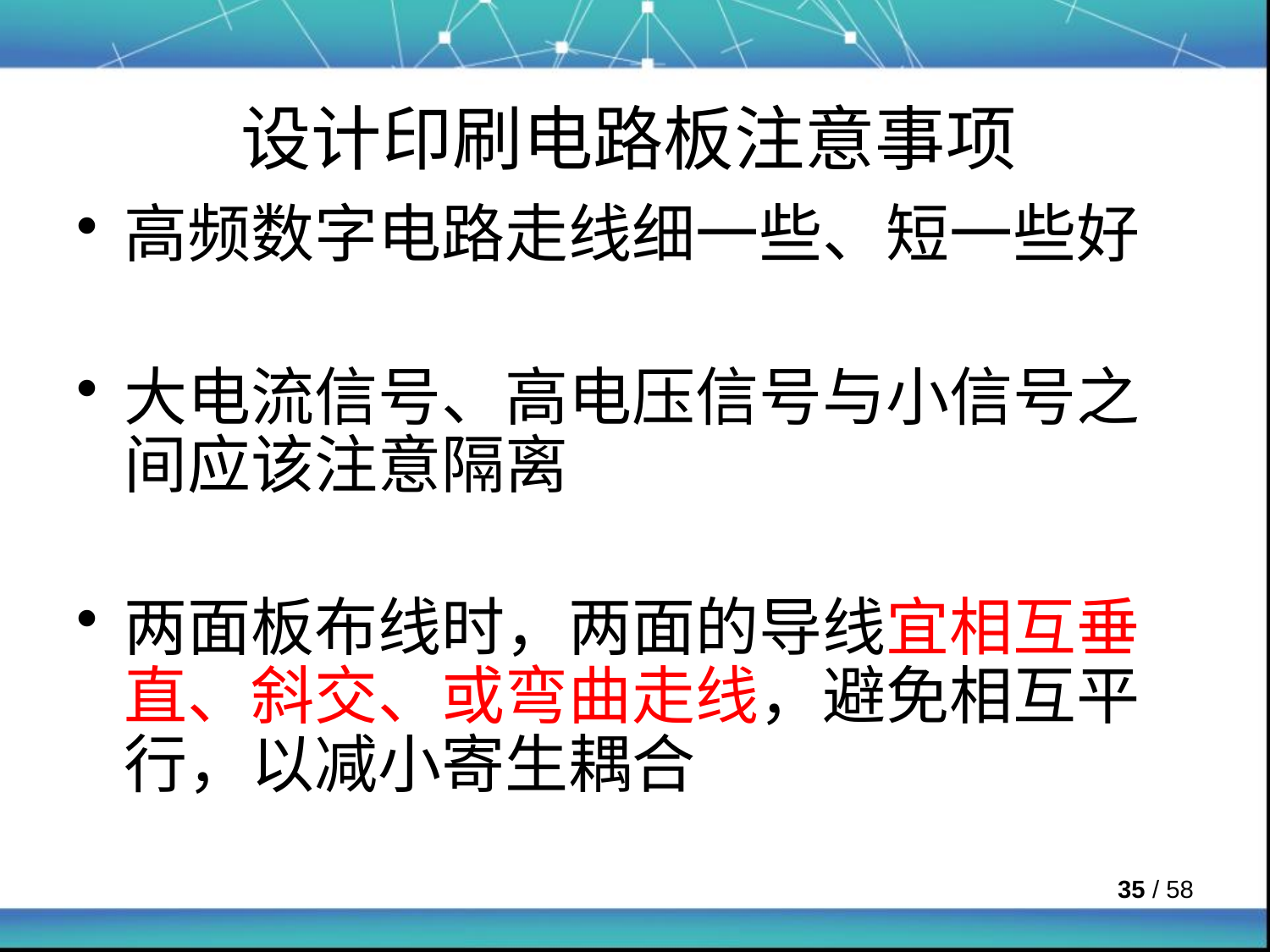

# 设计印刷电路板注意事项
高频数字电路走线细一些、短一些好

大电流信号、高电压信号与小信号之间应该注意隔离

两面板布线时，两面的导线宜相互垂直、斜交、或弯曲走线，避免相互平行，以减小寄生耦合
35 / 58